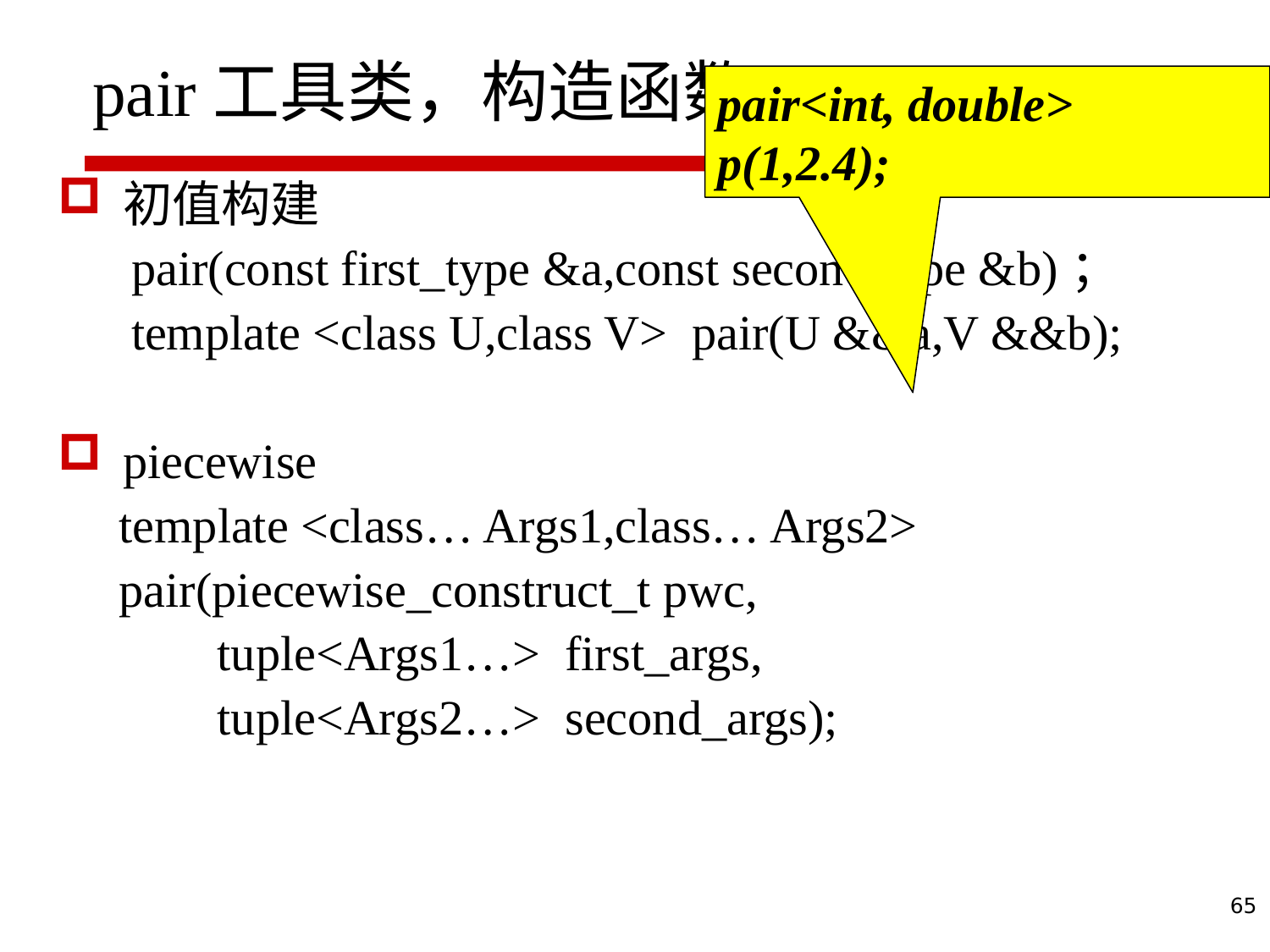

# pair工具类，构造函数
pair<int, double> p(1,2.4);
初值构建
      pair(const first_type &a,const second type &b)；
      template <class U,class V>  pair(U &&a,V &&b);

piecewise
     template <class… Args1,class… Args2>
     pair(piecewise_construct_t pwc,
             tuple<Args1…>  first_args,
             tuple<Args2…>  second_args);

65